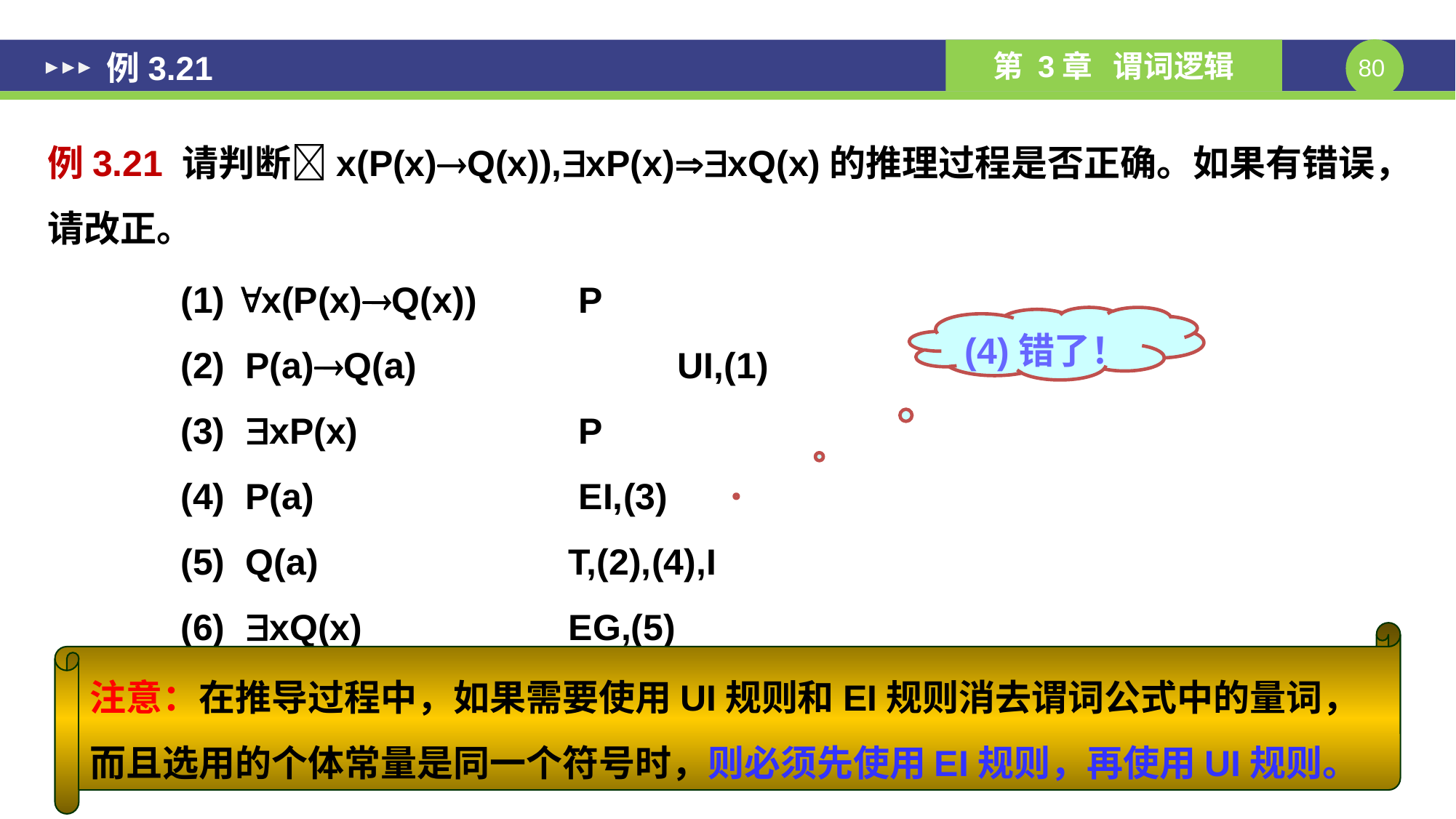

例3.21
例3.21 请判断∀x(P(x)→Q(x)),∃xP(x)⇒∃xQ(x)的推理过程是否正确。如果有错误，请改正。
  (1) ∀x(P(x)→Q(x))	         P
  (2)  P(a)→Q(a)		        UI,(1)
  (3)  ∃xP(x)		         P
  (4)  P(a)		         EI,(3)
  (5)  Q(a)		        T,(2),(4),I
  (6)  ∃xQ(x)		        EG,(5)
(4)错了！
注意：在推导过程中，如果需要使用UI规则和EI规则消去谓词公式中的量词，而且选用的个体常量是同一个符号时，则必须先使用EI规则，再使用UI规则。